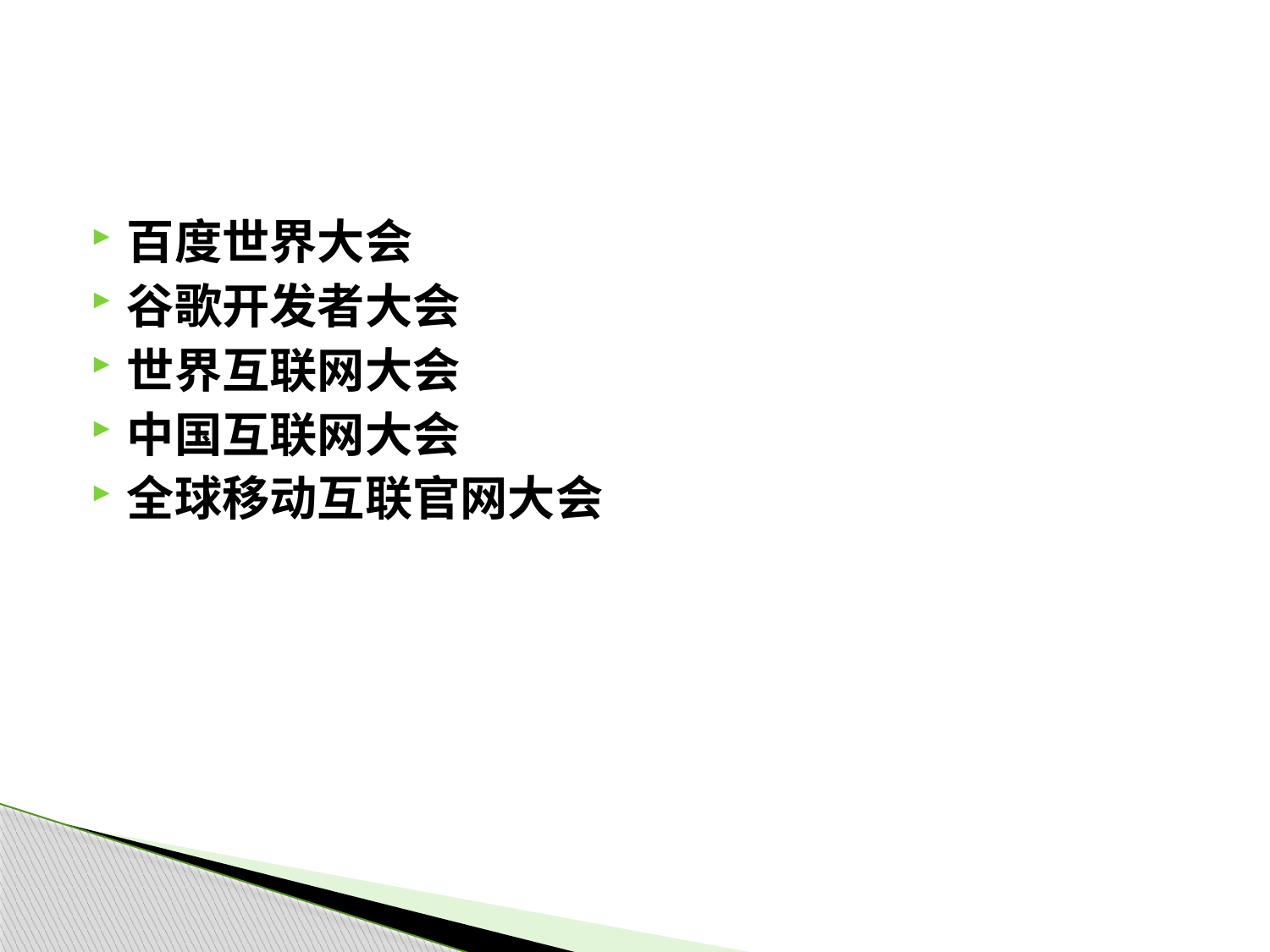

#
百度世界大会
谷歌开发者大会
世界互联网大会
中国互联网大会
全球移动互联官网大会